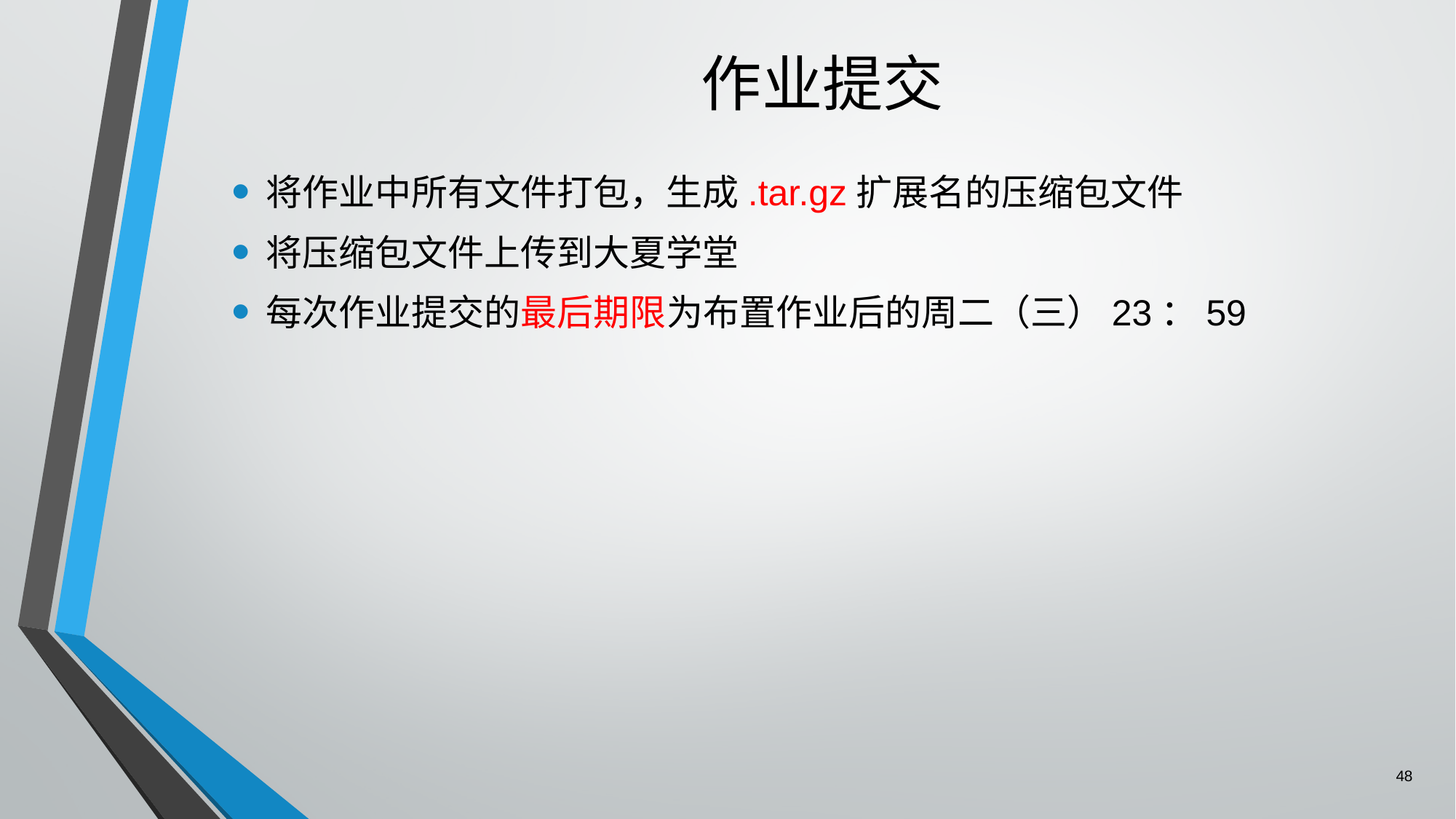

# 作业提交
将作业中所有文件打包，生成.tar.gz扩展名的压缩包文件
将压缩包文件上传到大夏学堂
每次作业提交的最后期限为布置作业后的周二（三）23：59
48